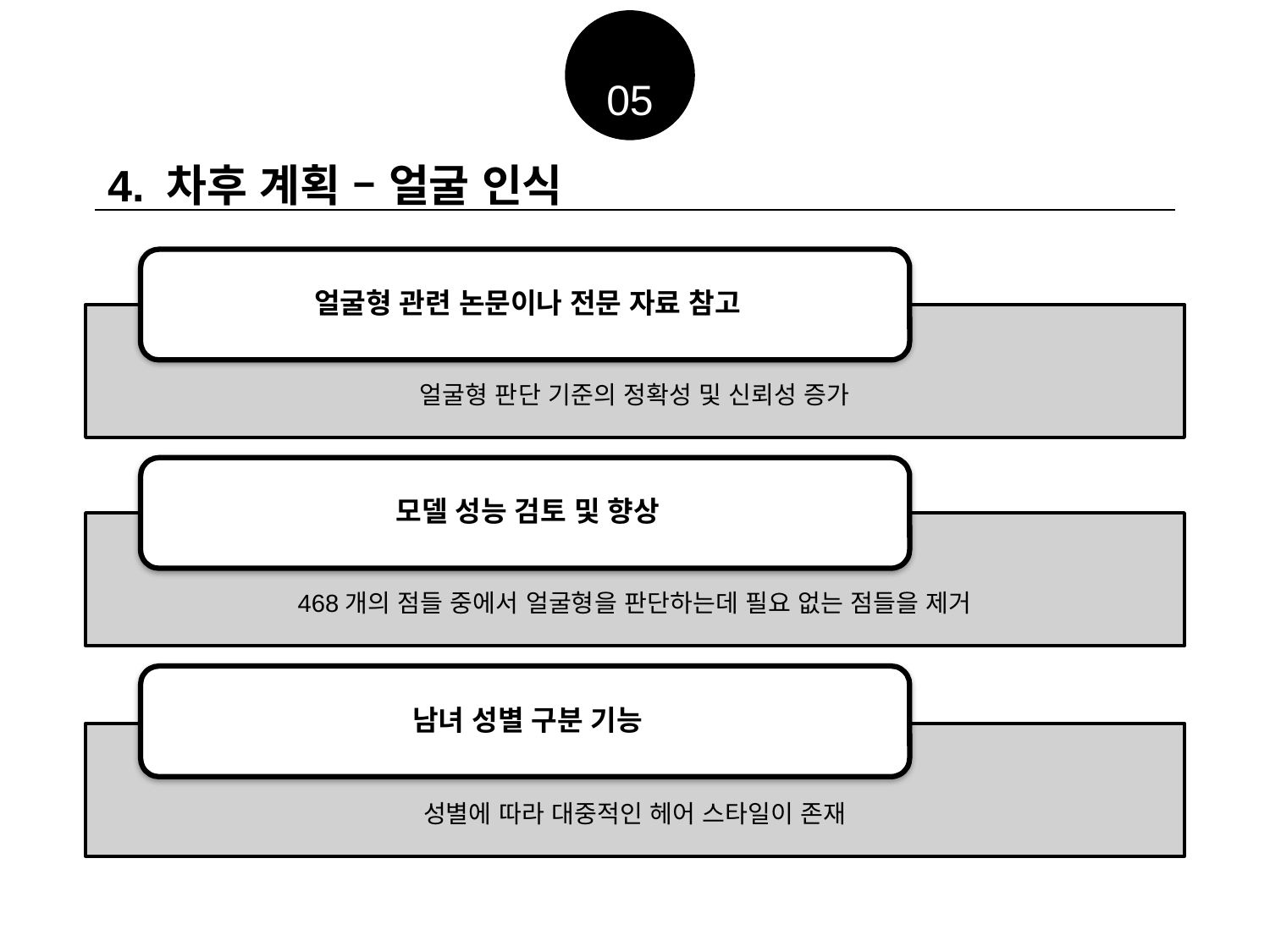

05
| 4. 차후 계획 – 얼굴 인식 |
| --- |
얼굴형 판단 기준의 정확성 및 신뢰성 증가
얼굴형 관련 논문이나 전문 자료 참고
468개의 점들 중에서 얼굴형을 판단하는데 필요 없는 점들을 제거
모델 성능 검토 및 향상
성별에 따라 대중적인 헤어 스타일이 존재
남녀 성별 구분 기능